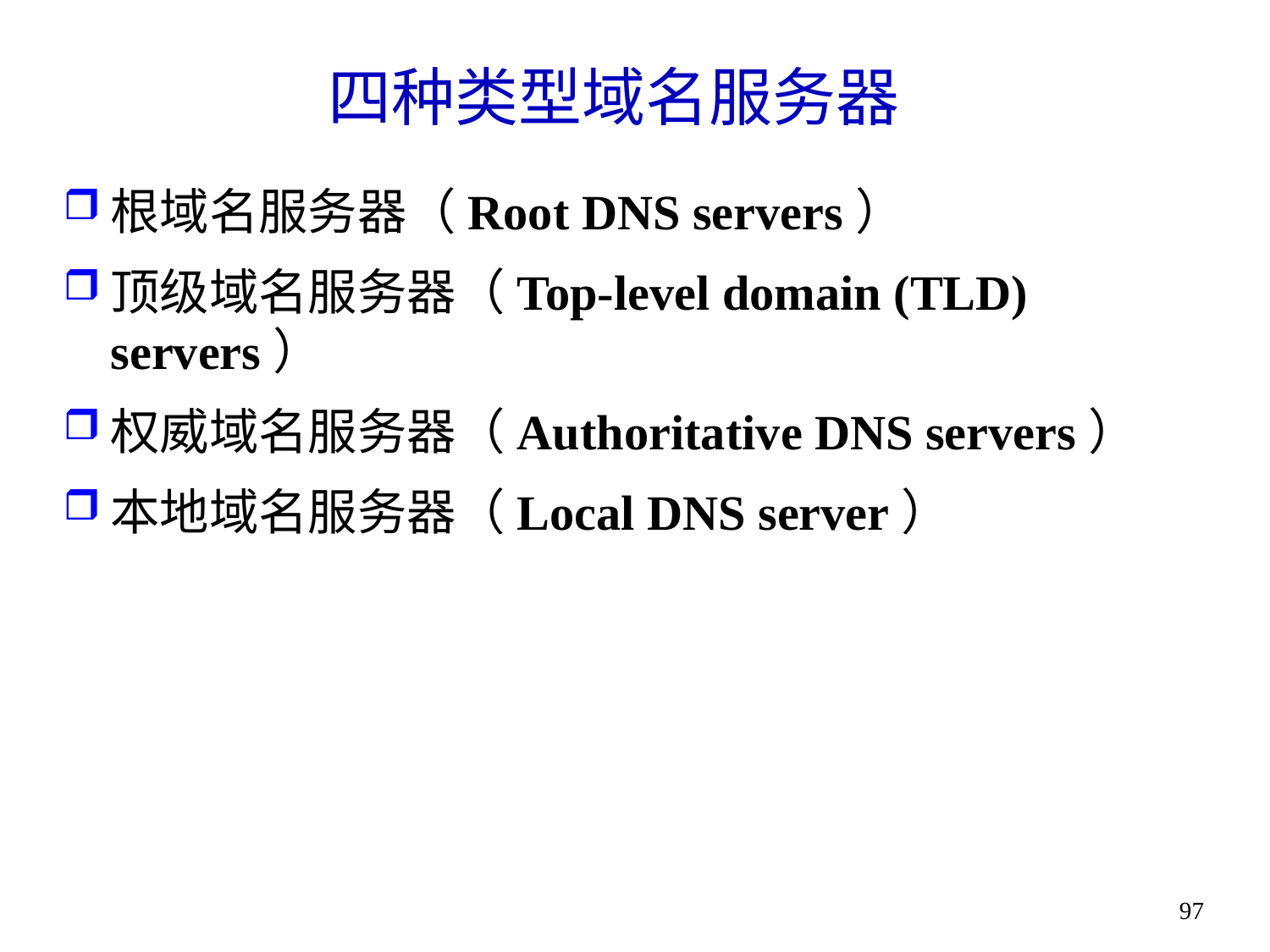

# 四种类型域名服务器
根域名服务器（Root DNS servers）
顶级域名服务器（Top-level domain (TLD) servers）
权威域名服务器（Authoritative DNS servers）
本地域名服务器（Local DNS server）
97